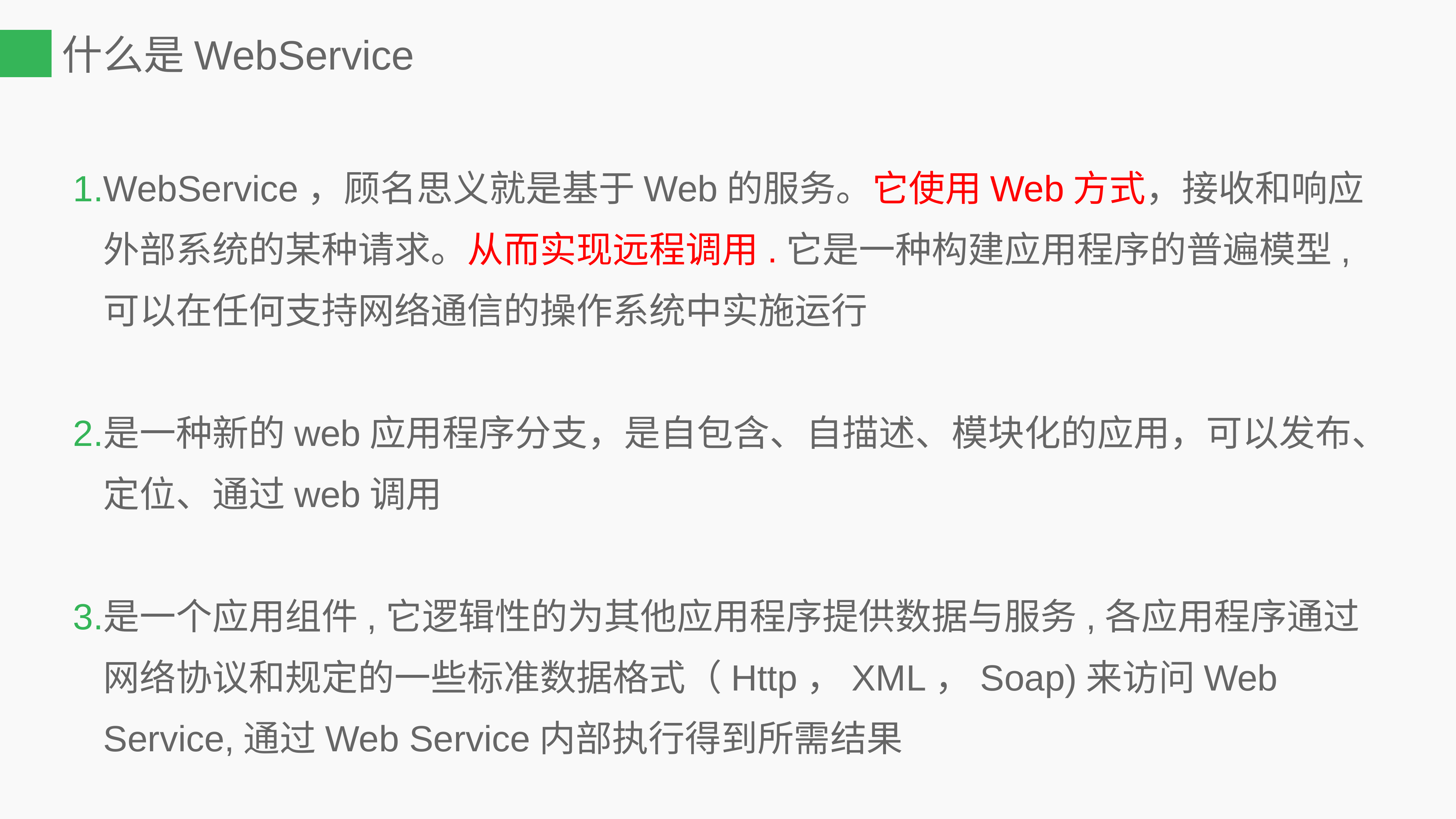

# 什么是WebService
WebService，顾名思义就是基于Web的服务。它使用Web方式，接收和响应外部系统的某种请求。从而实现远程调用.它是一种构建应用程序的普遍模型,可以在任何支持网络通信的操作系统中实施运行

是一种新的web应用程序分支，是自包含、自描述、模块化的应用，可以发布、定位、通过web调用

是一个应用组件,它逻辑性的为其他应用程序提供数据与服务,各应用程序通过网络协议和规定的一些标准数据格式（Http，XML，Soap)来访问Web Service,通过Web Service内部执行得到所需结果